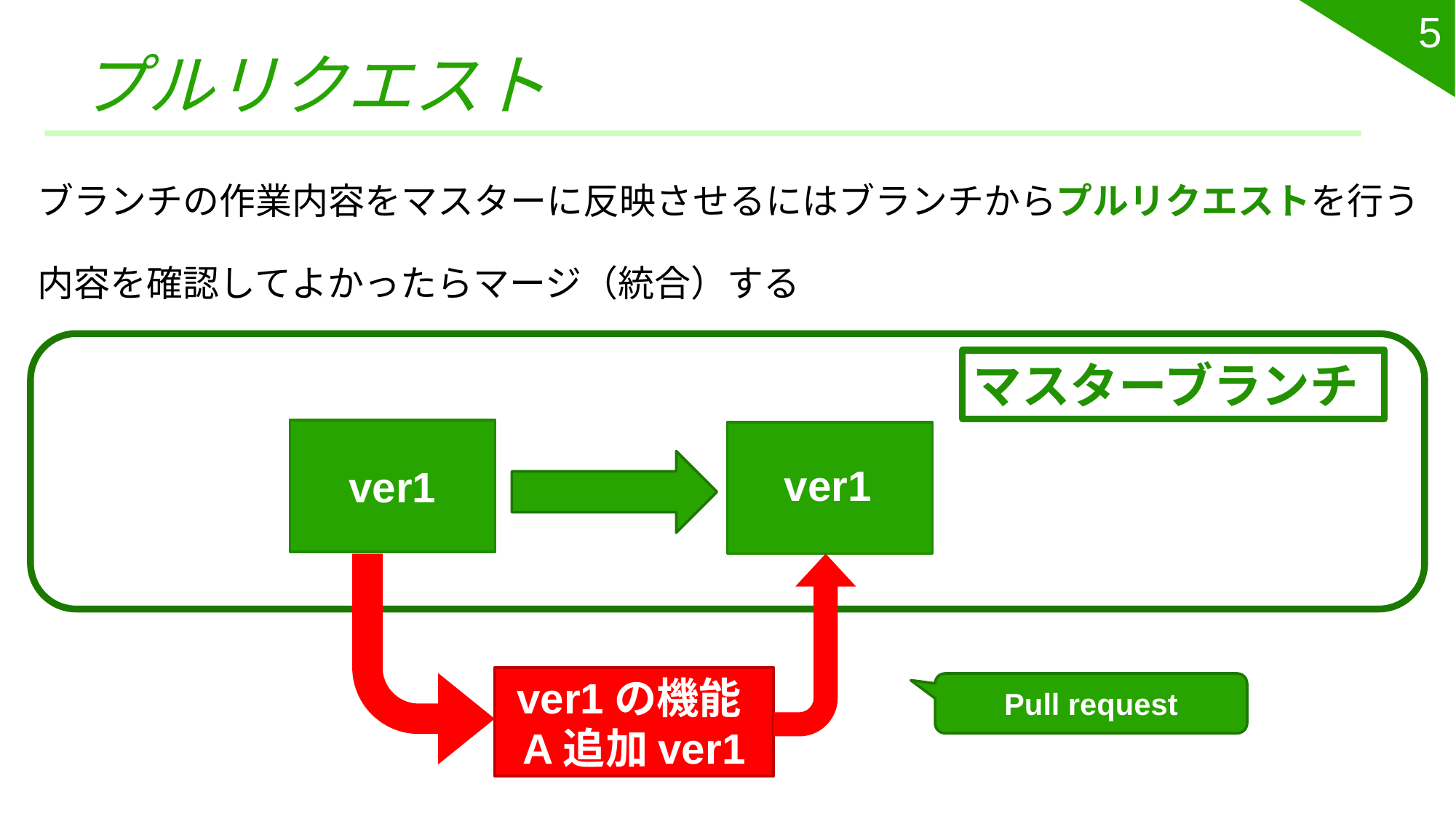

5
# プルリクエスト
ブランチの作業内容をマスターに反映させるにはブランチからプルリクエストを行う
内容を確認してよかったらマージ（統合）する

マスターブランチ
ver1

ver1

ver1の機能A追加ver1
Pull request